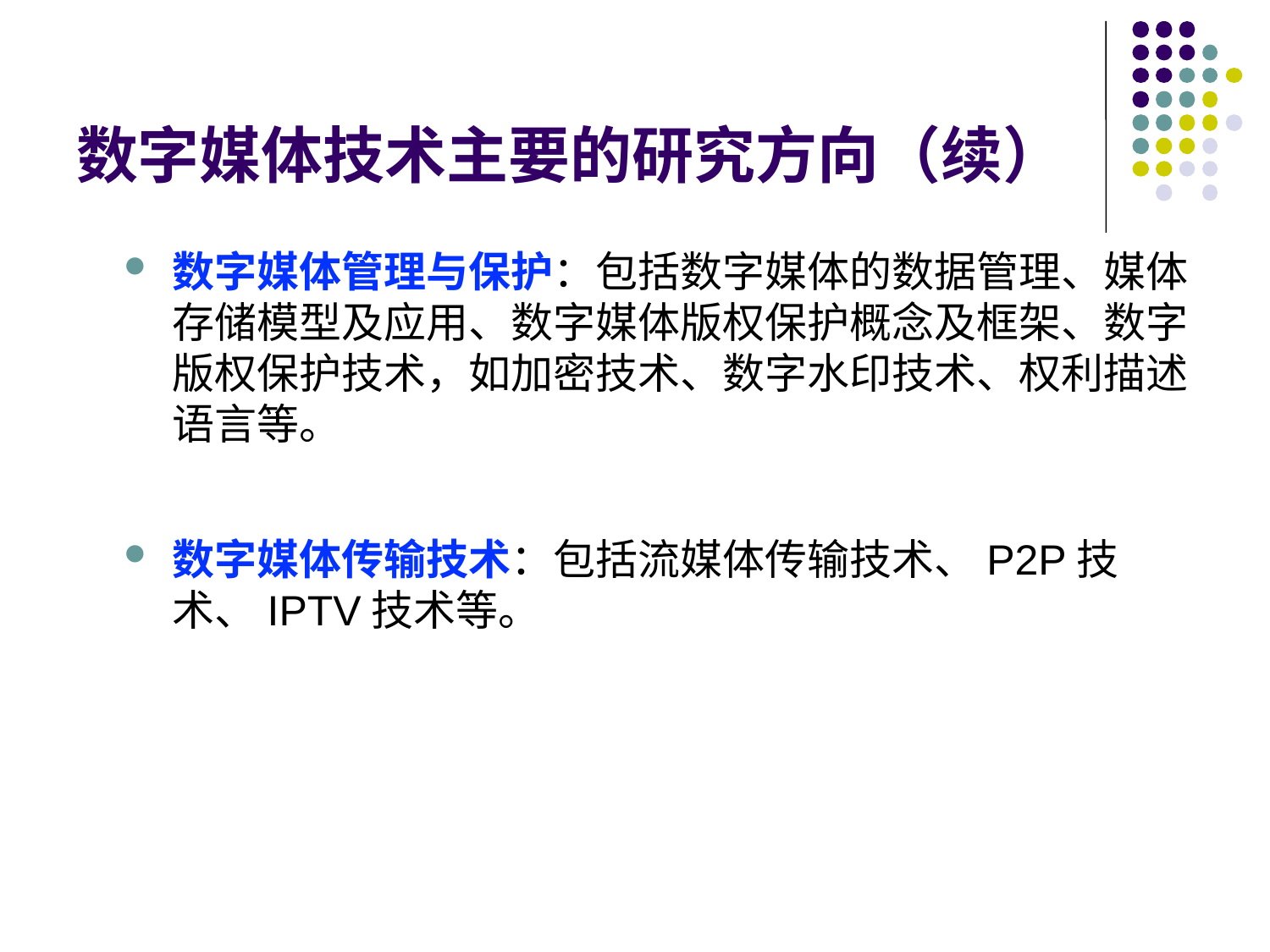

# 数字媒体技术主要的研究方向（续）
数字媒体管理与保护：包括数字媒体的数据管理、媒体存储模型及应用、数字媒体版权保护概念及框架、数字版权保护技术，如加密技术、数字水印技术、权利描述语言等。

数字媒体传输技术：包括流媒体传输技术、P2P技术、IPTV技术等。